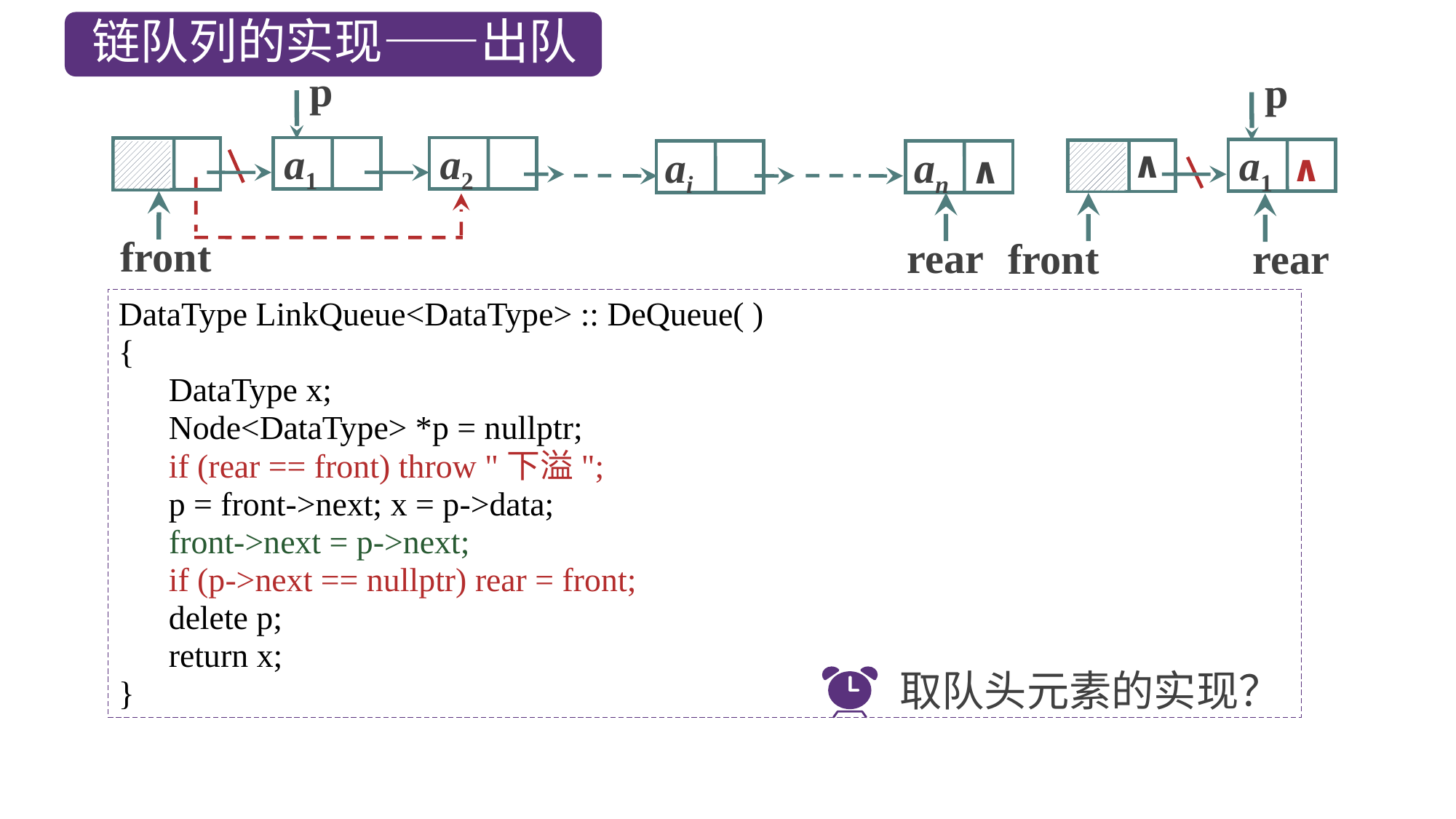

链队列的实现——出队

p

p

∧

a1

a2

a1

∧
ai

an

∧

front

rear

front

rear
DataType LinkQueue<DataType> :: DeQueue( )
{
      DataType x;
      Node<DataType> *p = nullptr;
      if (rear == front) throw "下溢";
      p = front->next; x = p->data;
      front->next = p->next;
      if (p->next == nullptr) rear = front;
      delete p;
      return x;
}
取队头元素的实现？